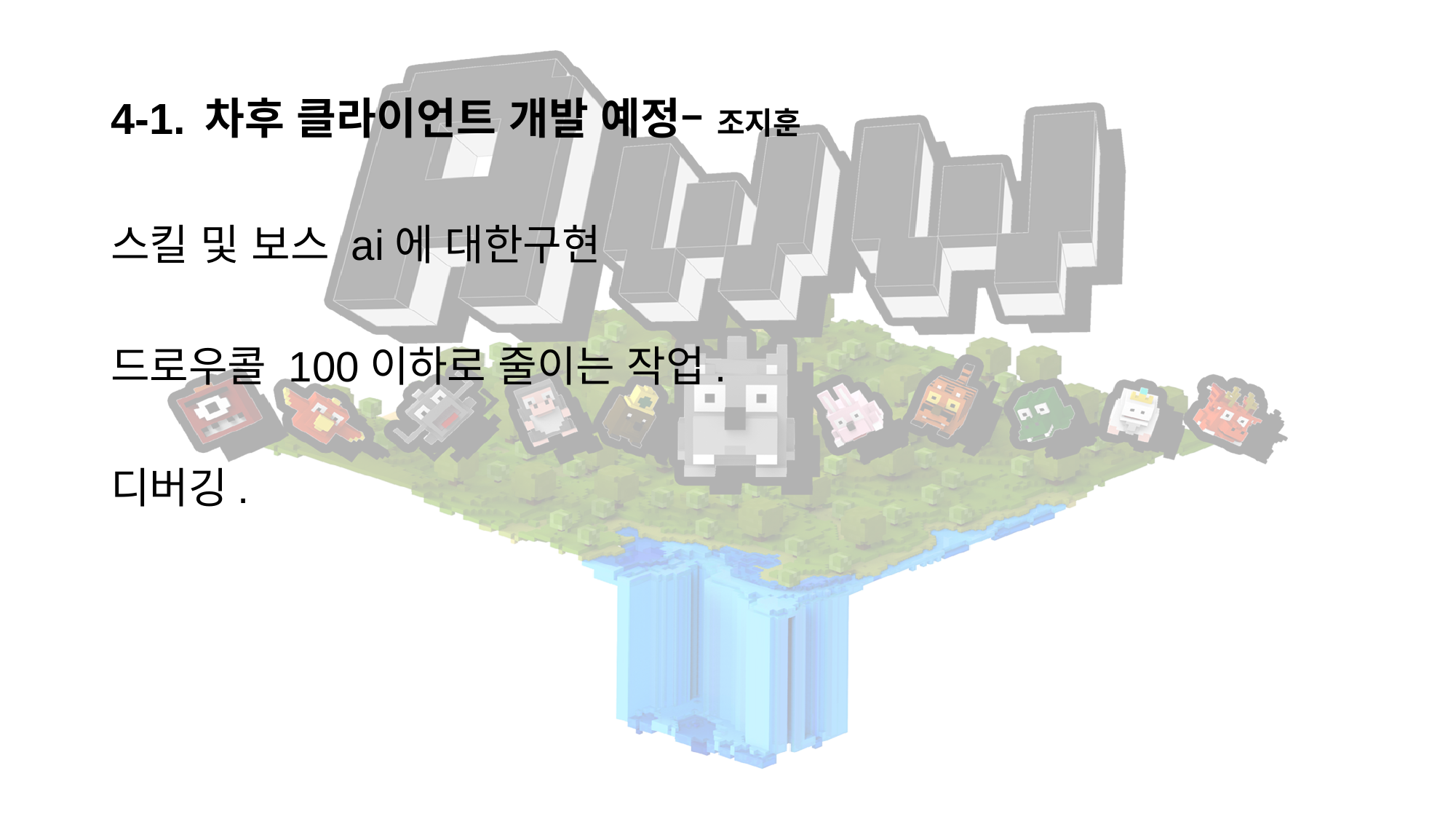

# 4-1. 차후 클라이언트 개발 예정– 조지훈
스킬 및 보스 ai에 대한구현

드로우콜 100이하로 줄이는 작업.

디버깅.